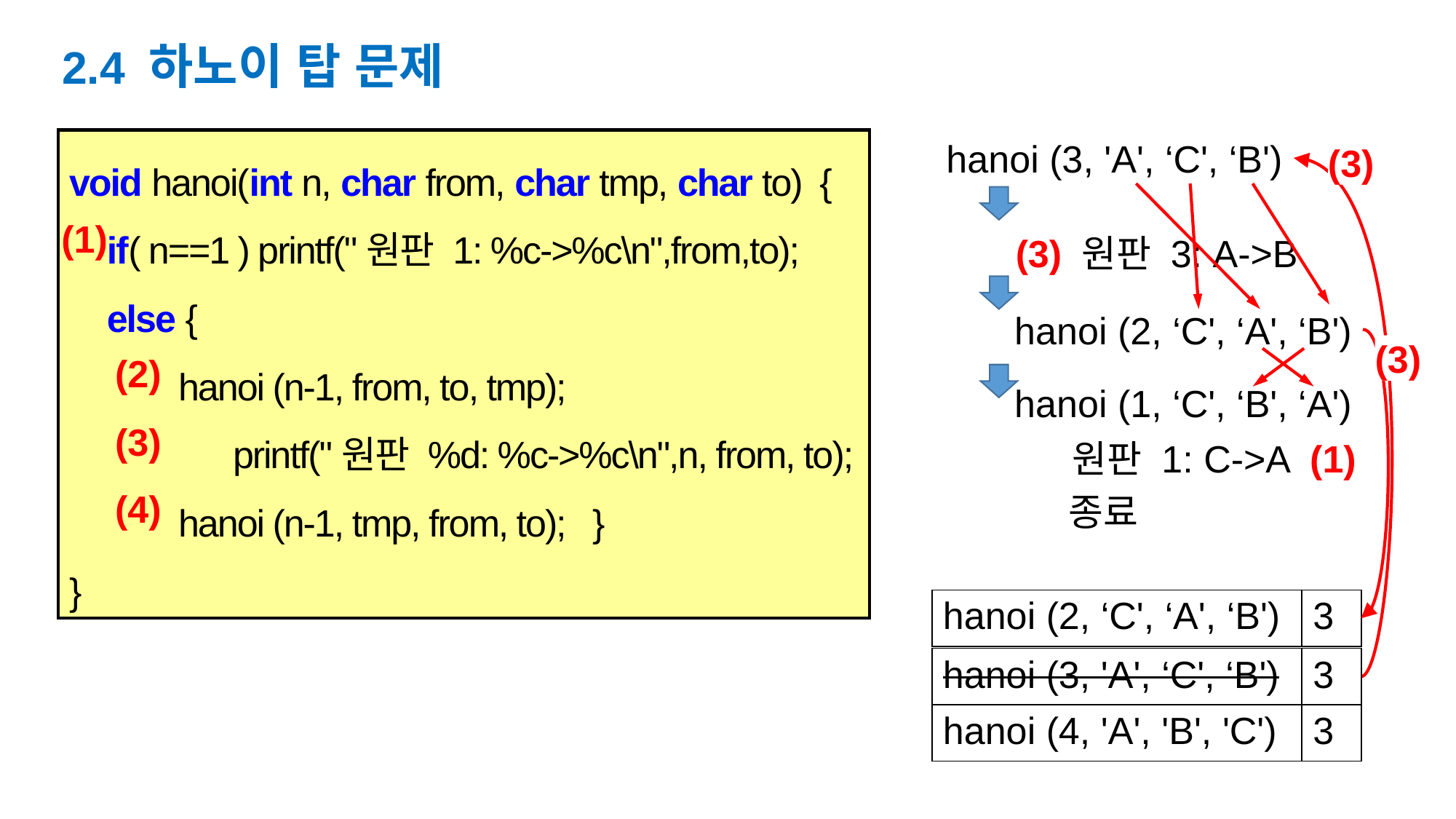

# 2.4 하노이 탑 문제
void hanoi(int n, char from, char tmp, char to)  {
    if( n==1 ) printf("원판 1: %c->%c\n",from,to);
    else {
	hanoi (n-1, from, to, tmp);
	printf("원판 %d: %c->%c\n",n, from, to);
	hanoi (n-1, tmp, from, to);   }
}
hanoi (3, 'A', ‘C', ‘B')
(3)

(1)
(3) 원판 3: A->B

hanoi (2, ‘C', ‘A', ‘B')
(3)
(2)

hanoi (1, ‘C', ‘B', ‘A')
(3)
원판 1: C->A  (1)
(4)
종료
| hanoi (2, ‘C', ‘A', ‘B') | 3 |
| --- | --- |
| hanoi (3, 'A', ‘C', ‘B') | 3 |
| --- | --- |
| hanoi (4, 'A', 'B', 'C') | 3 |
| --- | --- |